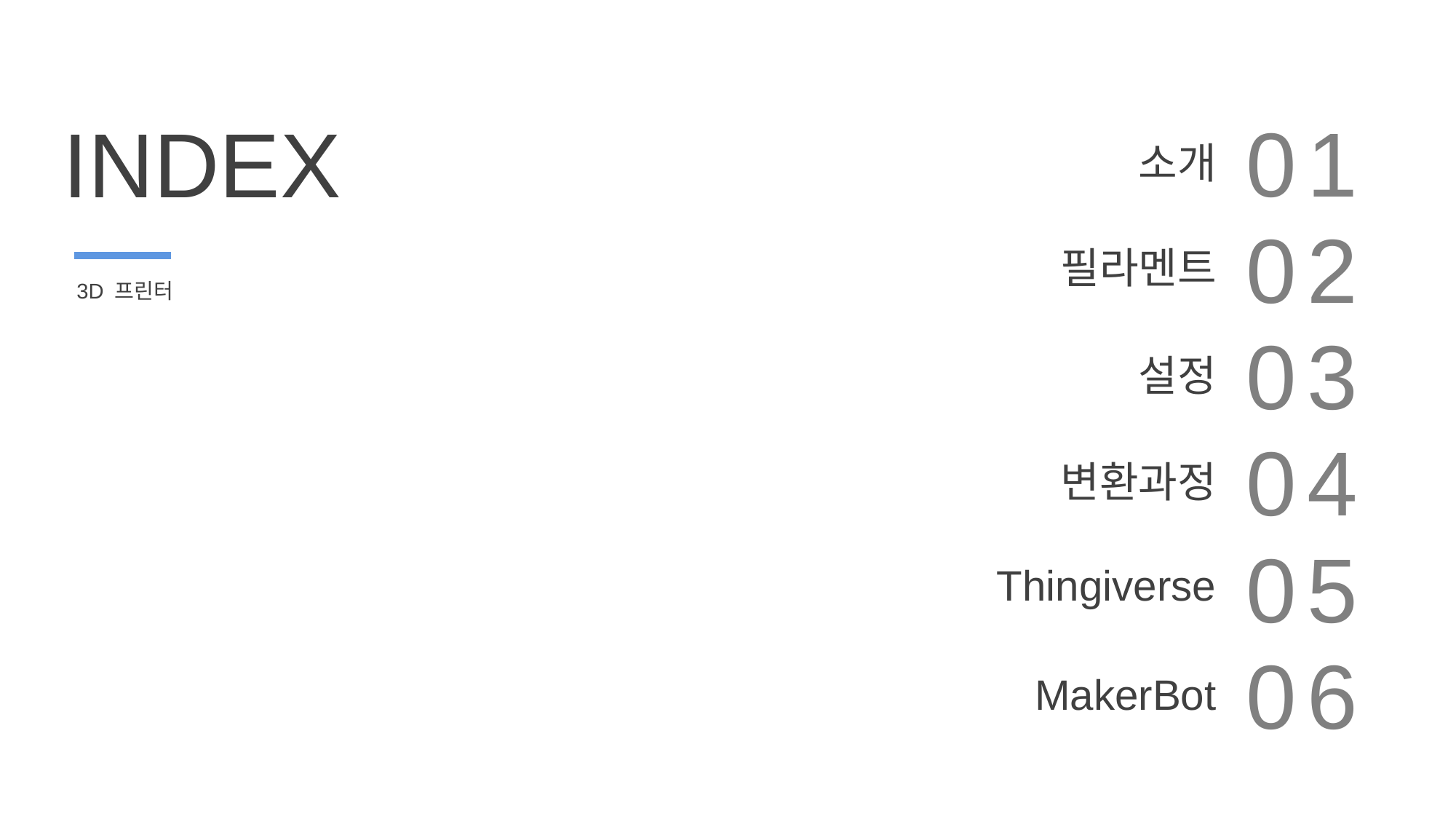

0
1
INDEX
3D 프린터
소개
0
2
필라멘트
0
3
설정
0
4
변환과정
0
5
Thingiverse
0
6
MakerBot